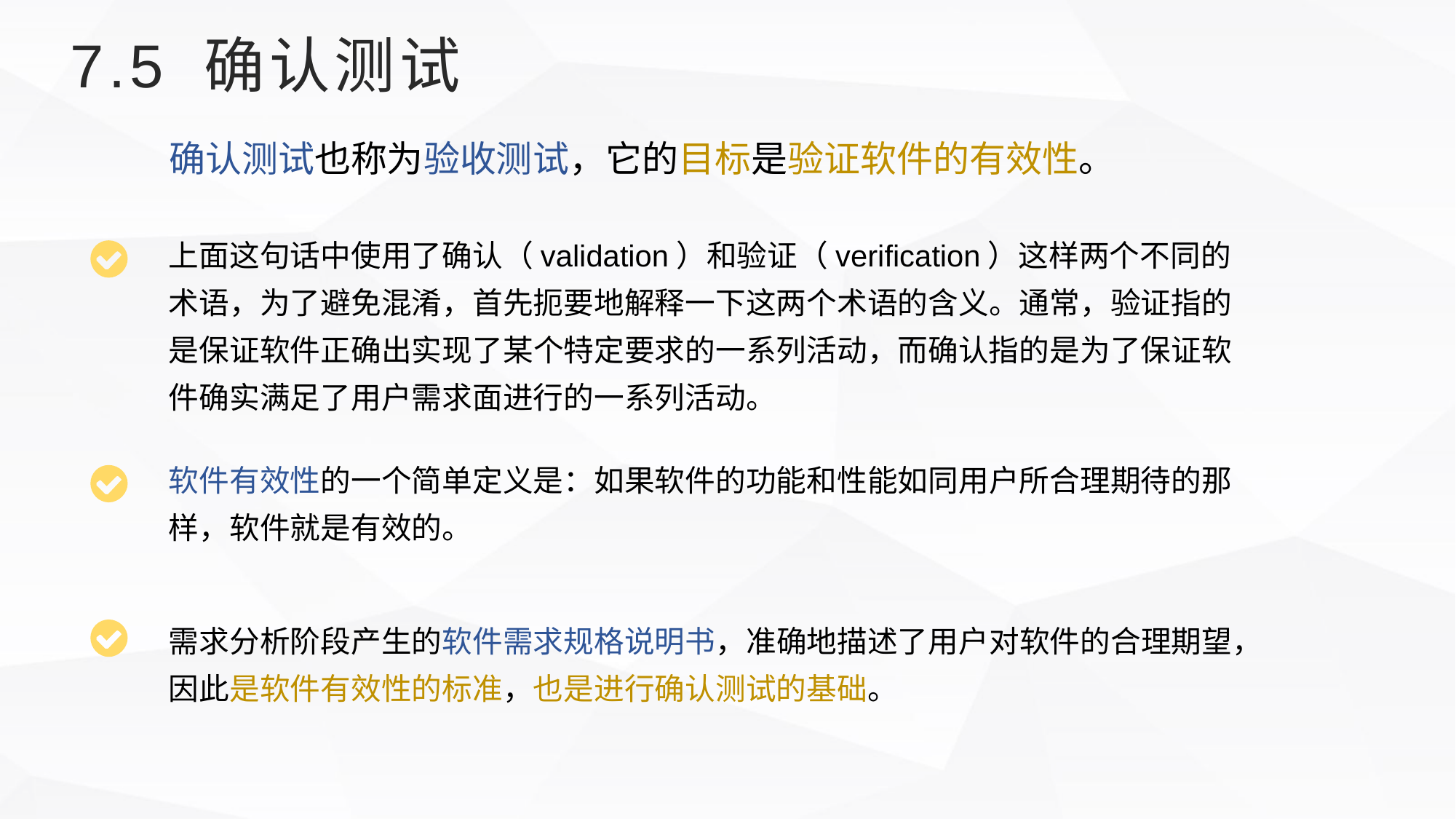

7.5 确认测试
确认测试也称为验收测试，它的目标是验证软件的有效性。
上面这句话中使用了确认（validation）和验证（verification）这样两个不同的术语，为了避免混淆，首先扼要地解释一下这两个术语的含义。通常，验证指的是保证软件正确出实现了某个特定要求的一系列活动，而确认指的是为了保证软件确实满足了用户需求面进行的一系列活动。

软件有效性的一个简单定义是：如果软件的功能和性能如同用户所合理期待的那样，软件就是有效的。

需求分析阶段产生的软件需求规格说明书，准确地描述了用户对软件的合理期望，因此是软件有效性的标准，也是进行确认测试的基础。